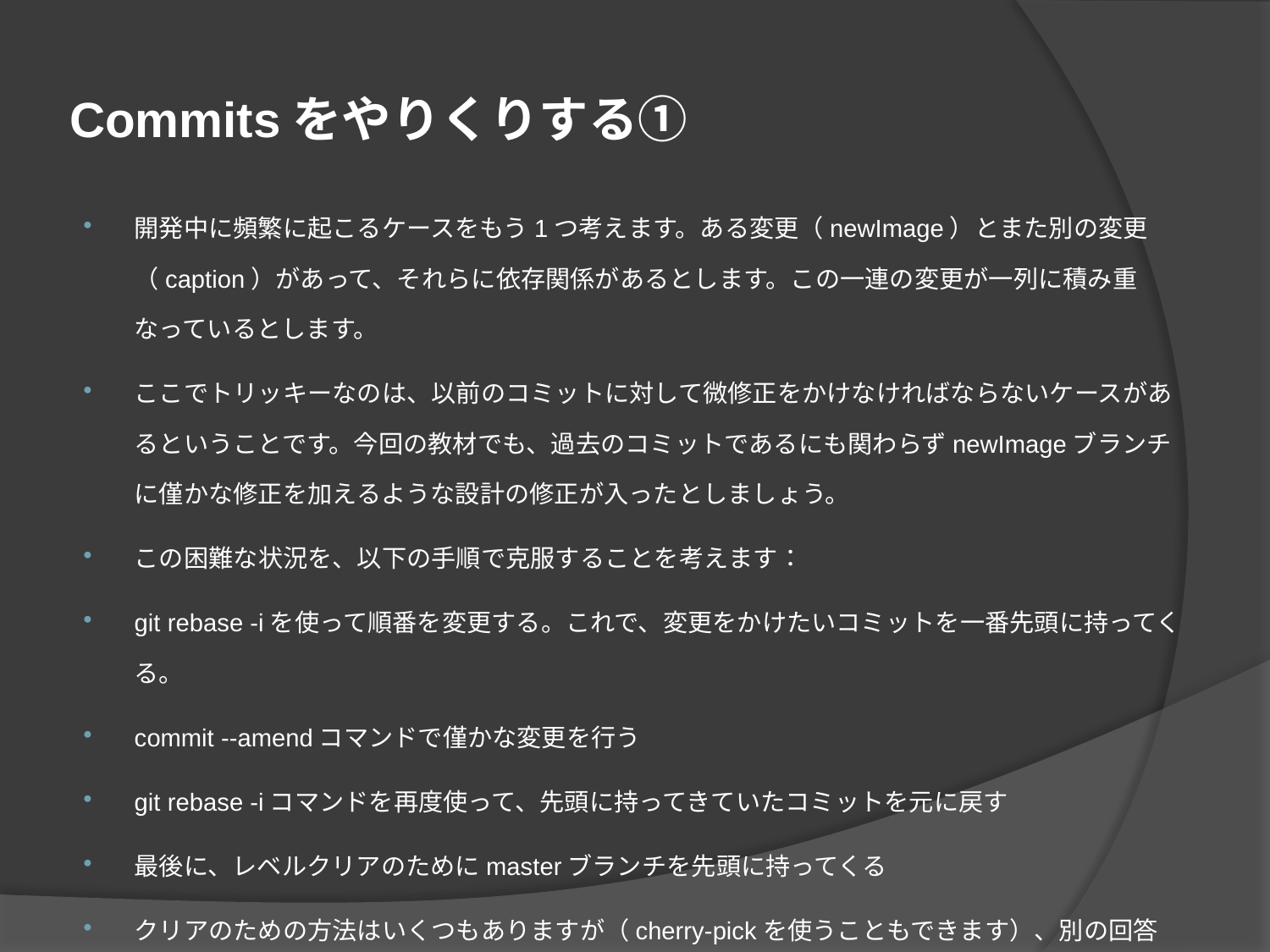

# Commitsをやりくりする①
開発中に頻繁に起こるケースをもう1つ考えます。ある変更（newImage）とまた別の変更（caption）があって、それらに依存関係があるとします。この一連の変更が一列に積み重なっているとします。
ここでトリッキーなのは、以前のコミットに対して微修正をかけなければならないケースがあるということです。今回の教材でも、過去のコミットであるにも関わらずnewImageブランチに僅かな修正を加えるような設計の修正が入ったとしましょう。
この困難な状況を、以下の手順で克服することを考えます：
git rebase -iを使って順番を変更する。これで、変更をかけたいコミットを一番先頭に持ってくる。
commit --amendコマンドで僅かな変更を行う
git rebase -iコマンドを再度使って、先頭に持ってきていたコミットを元に戻す
最後に、レベルクリアのためにmasterブランチを先頭に持ってくる
クリアのための方法はいくつもありますが（cherry-pickを使うこともできます）、別の回答はまた後程の章で見ることにして、今回は上記の方法でやってみることにしましょう。git rebase –i　…　保持したいコミットと破棄したいコミットを選り分けることができます。コミットの順序を変更することも可能です。この方法は、一部の変更をどこかへやってしまいたい時に便利です。
git cherry-pick　…　持っていきたいコミットを選んでHEADの先にストンと落とすことができます。
最後に、ゴール時点での状態に気を付けてください。今回2回ほどコミットを動かしますから、コミットへのポインタにはアポストロフィ（'）が追加されます。commit --amendコマンドの実行でできたコミットには更にもう1つのアポストロフィが追加されます。